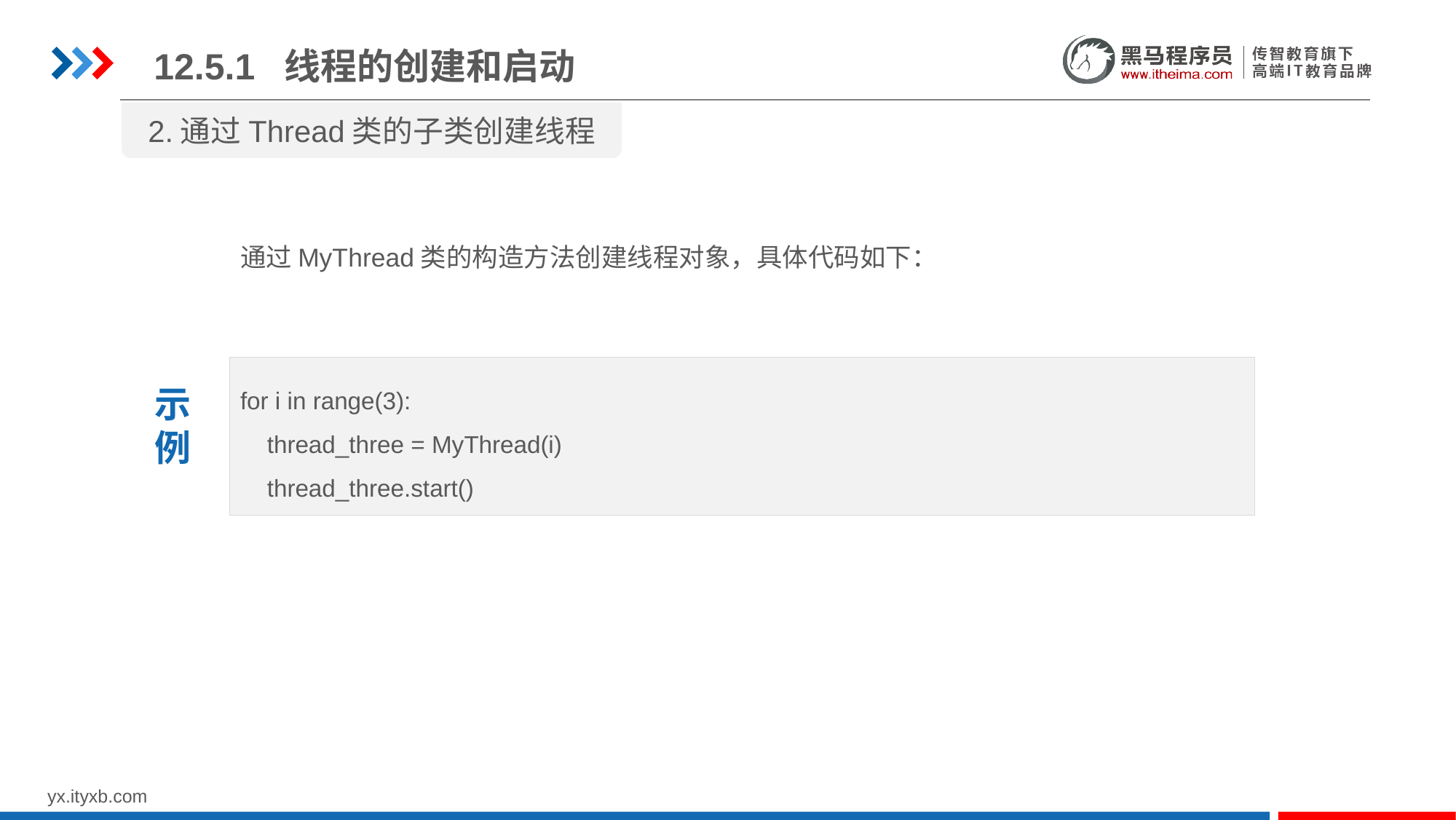

12.5.1  线程的创建和启动

2.通过Thread类的子类创建线程
通过MyThread类的构造方法创建线程对象，具体代码如下：
for i in range(3):
    thread_three = MyThread(i)
    thread_three.start()
示
例